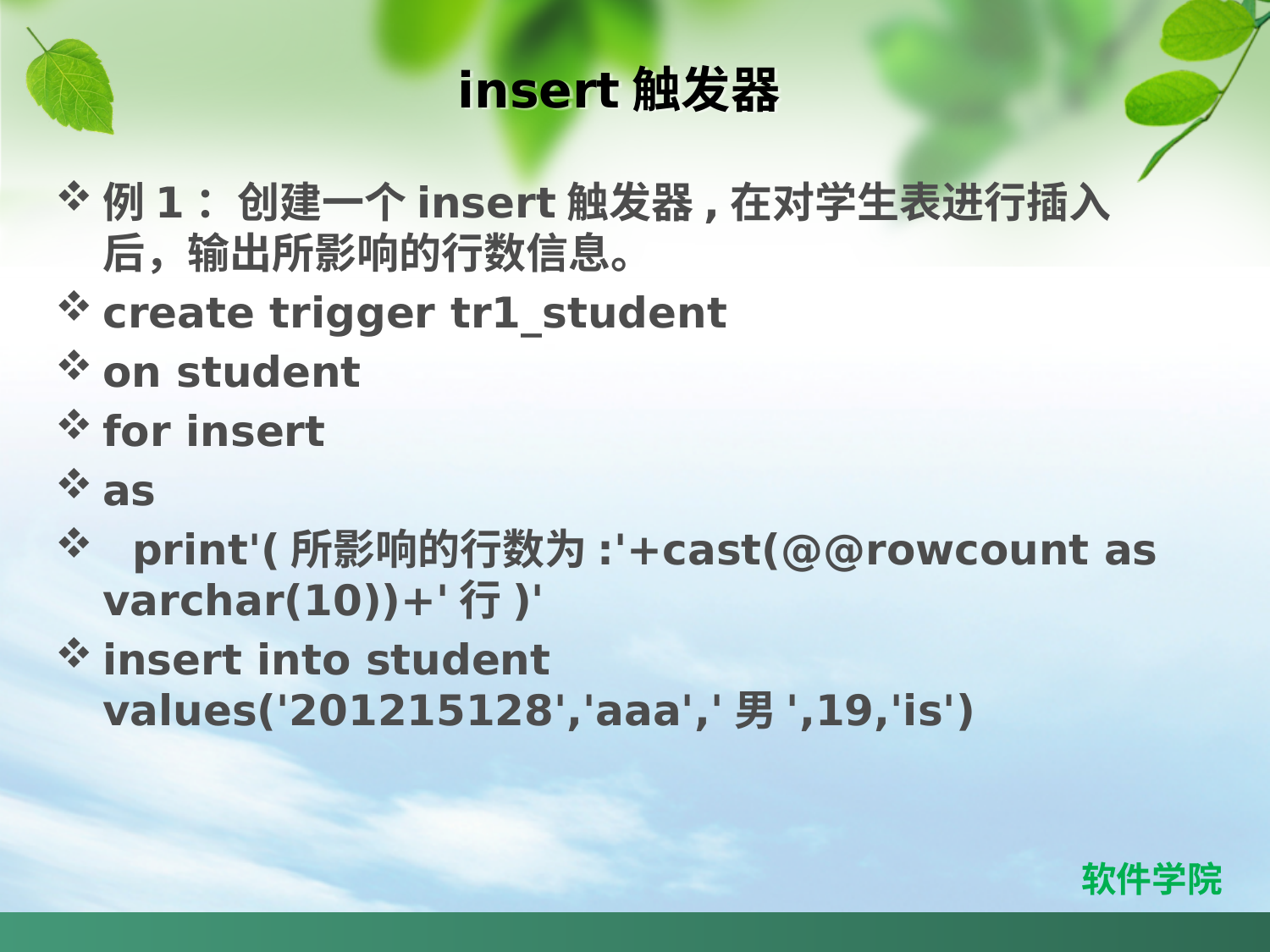

# insert触发器
例1：创建一个insert触发器,在对学生表进行插入后，输出所影响的行数信息。
create trigger tr1_student
on student
for insert
as
  print'(所影响的行数为:'+cast(@@rowcount as varchar(10))+'行)'
insert into student values('201215128','aaa','男',19,'is')